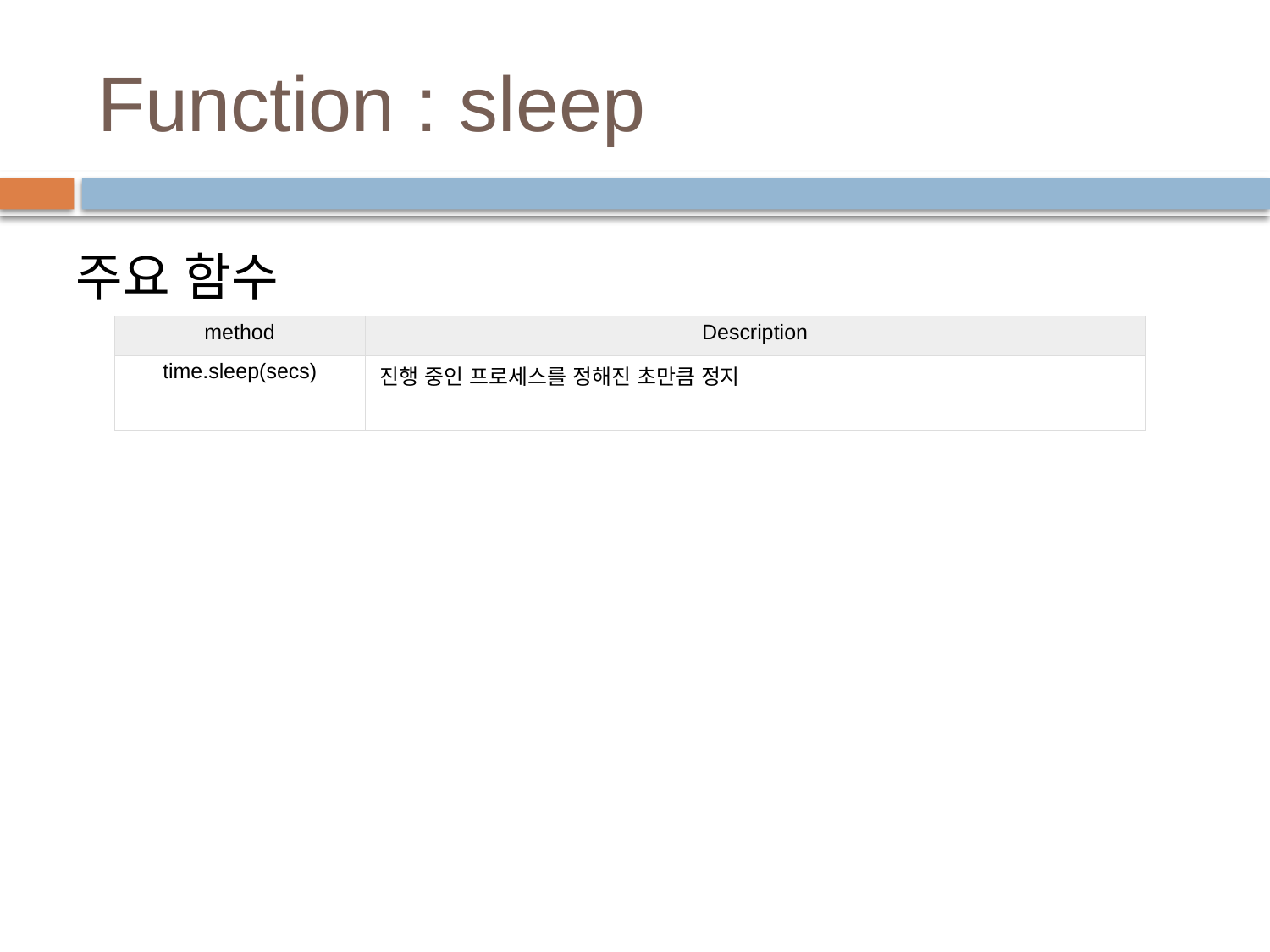

# Function : sleep
주요 함수
| method | Description |
| --- | --- |
| time.sleep(secs) | 진행 중인 프로세스를 정해진 초만큼 정지 |